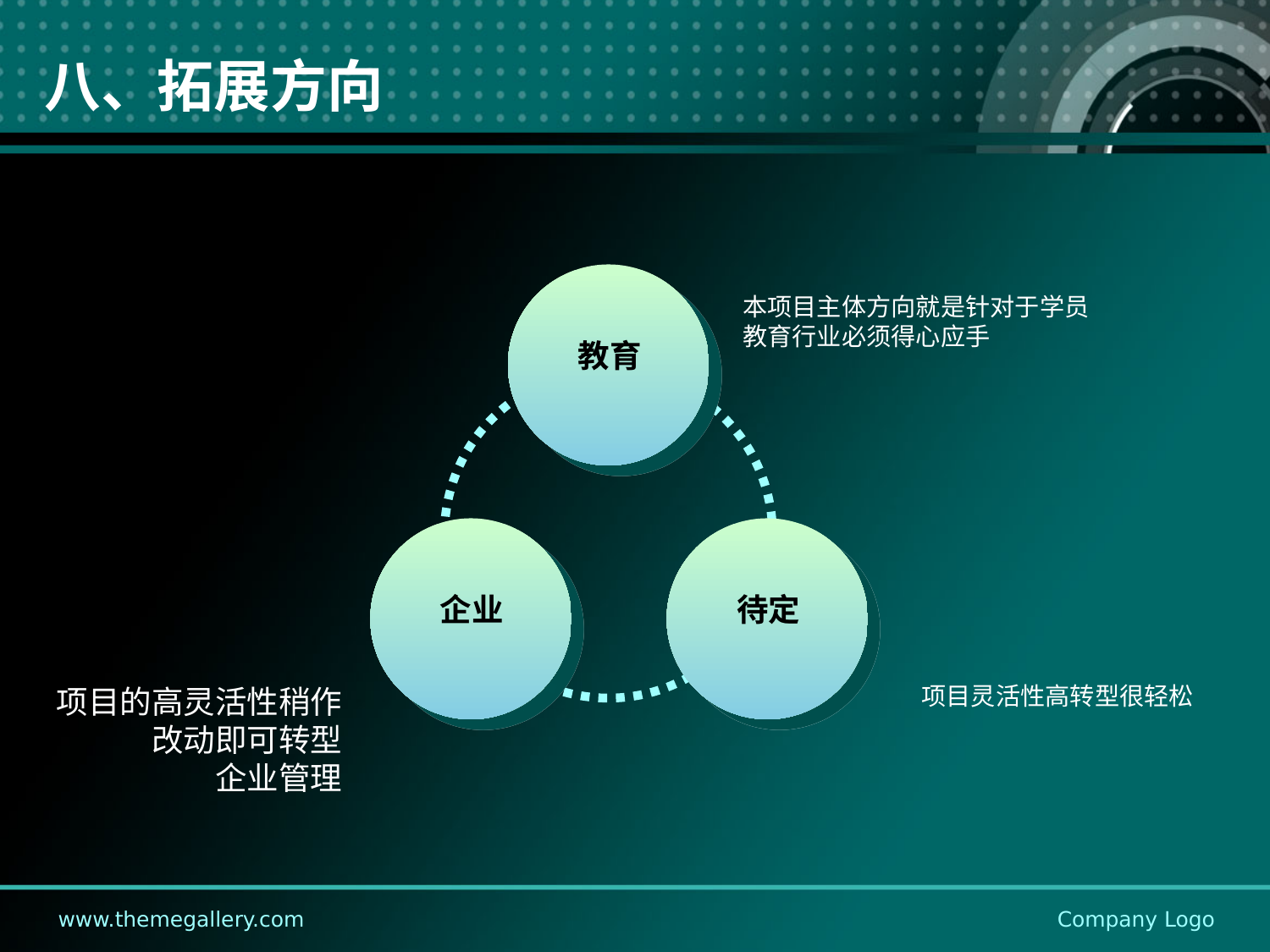

# 八、拓展方向

本项目主体方向就是针对于学员
教育行业必须得心应手
教育

企业
待定
项目灵活性高转型很轻松
项目的高灵活性稍作改动即可转型
企业管理

www.themegallery.com
Company Logo